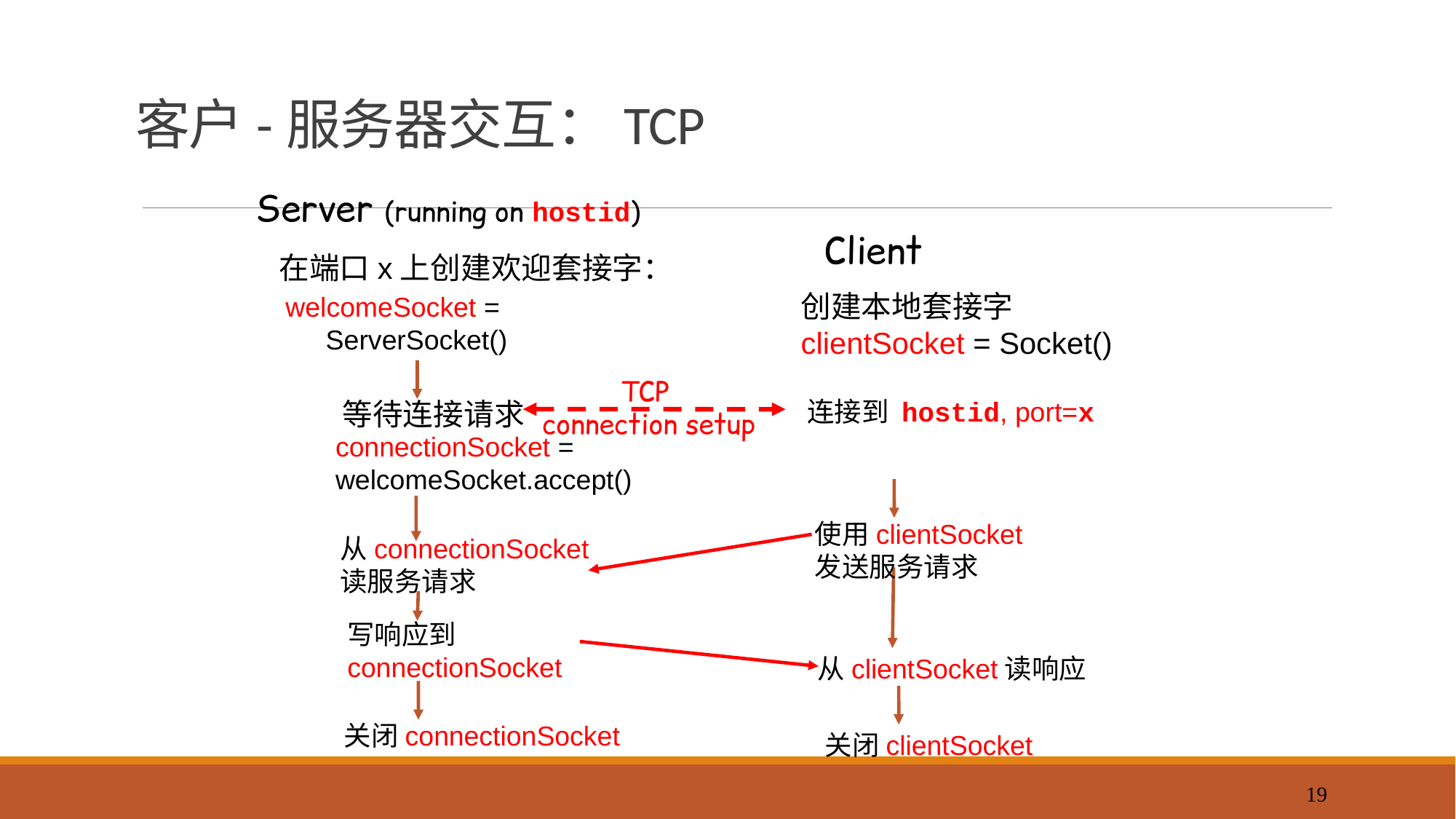

# 客户-服务器交互：TCP
Server (running on hostid)
Client
在端口x上创建欢迎套接字：
welcomeSocket =
ServerSocket()

创建本地套接字
clientSocket = Socket()

TCP
connection setup

连接到 hostid, port=x
等待连接请求
connectionSocket =
welcomeSocket.accept()

使用clientSocket
发送服务请求

从connectionSocket
读服务请求

写响应到
connectionSocket

从clientSocket读响应

关闭clientSocket

关闭connectionSocket
19